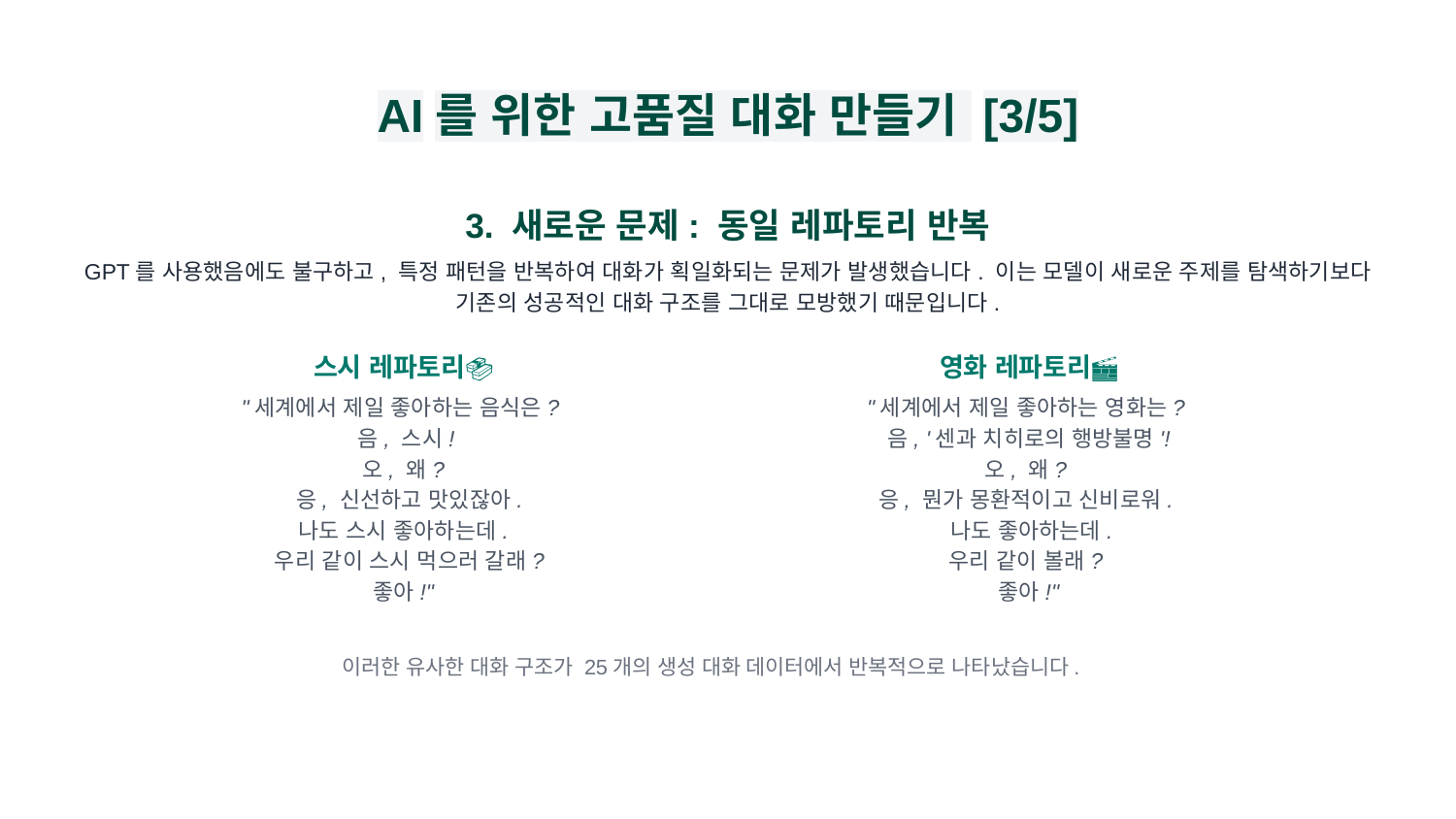

# AI를 위한 고품질 대화 만들기 [3/5]

3. 새로운 문제: 동일 레파토리 반복
GPT를 사용했음에도 불구하고, 특정 패턴을 반복하여 대화가 획일화되는 문제가 발생했습니다. 이는 모델이 새로운 주제를 탐색하기보다 기존의 성공적인 대화 구조를 그대로 모방했기 때문입니다.
스시 레파토리🍣
"세계에서 제일 좋아하는 음식은?
 음, 스시!
오, 왜?
 응, 신선하고 맛있잖아.
나도 스시 좋아하는데.
 우리 같이 스시 먹으러 갈래?
좋아!"
영화 레파토리🎬
"세계에서 제일 좋아하는 영화는?
음, '센과 치히로의 행방불명'!
오, 왜?
응, 뭔가 몽환적이고 신비로워.
 나도 좋아하는데.
우리 같이 볼래?
좋아!"
이러한 유사한 대화 구조가 25개의 생성 대화 데이터에서 반복적으로 나타났습니다.